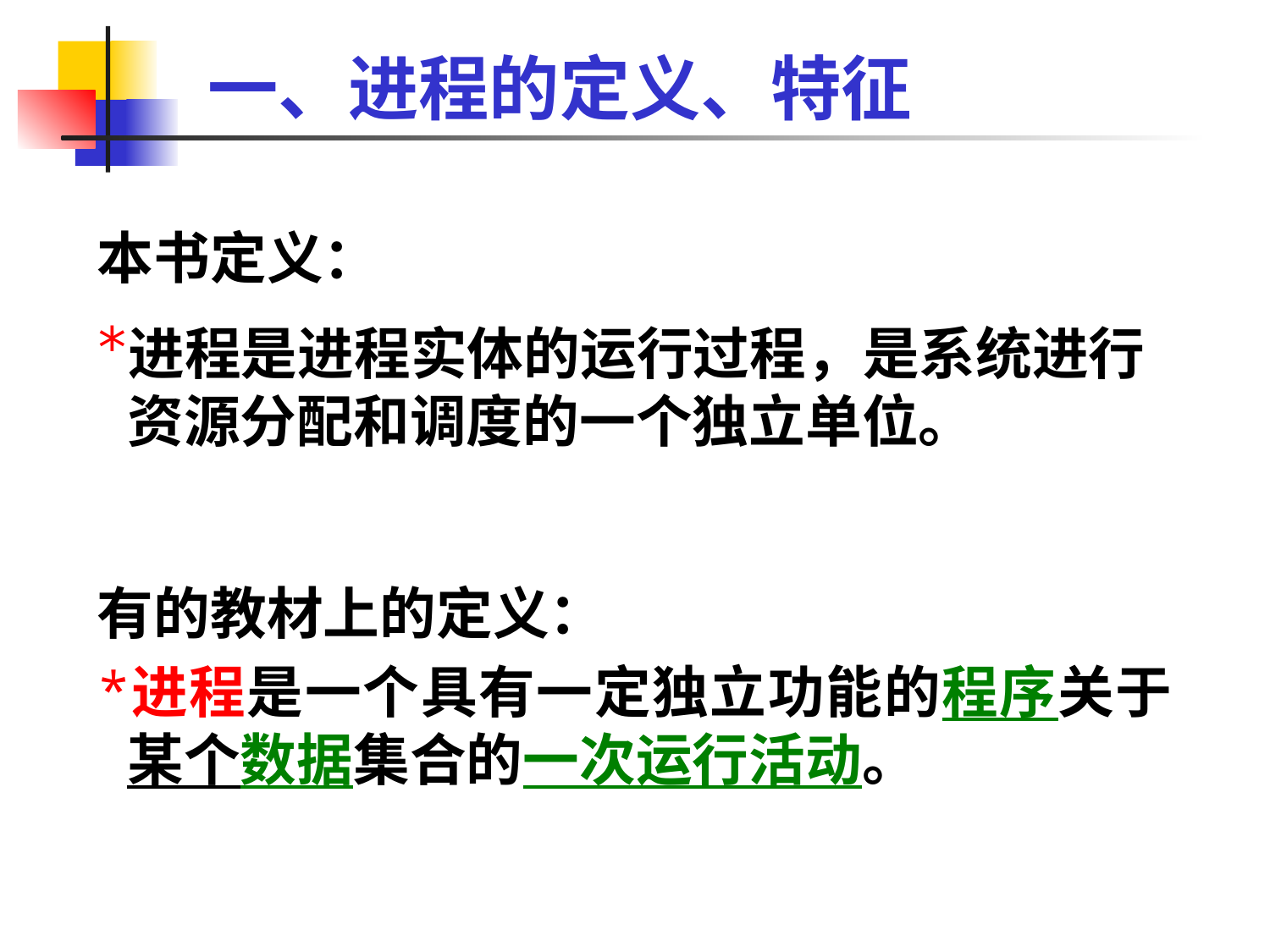

一、进程的定义、特征
本书定义：
进程是进程实体的运行过程，是系统进行资源分配和调度的一个独立单位。

有的教材上的定义：
进程是一个具有一定独立功能的程序关于某个数据集合的一次运行活动。